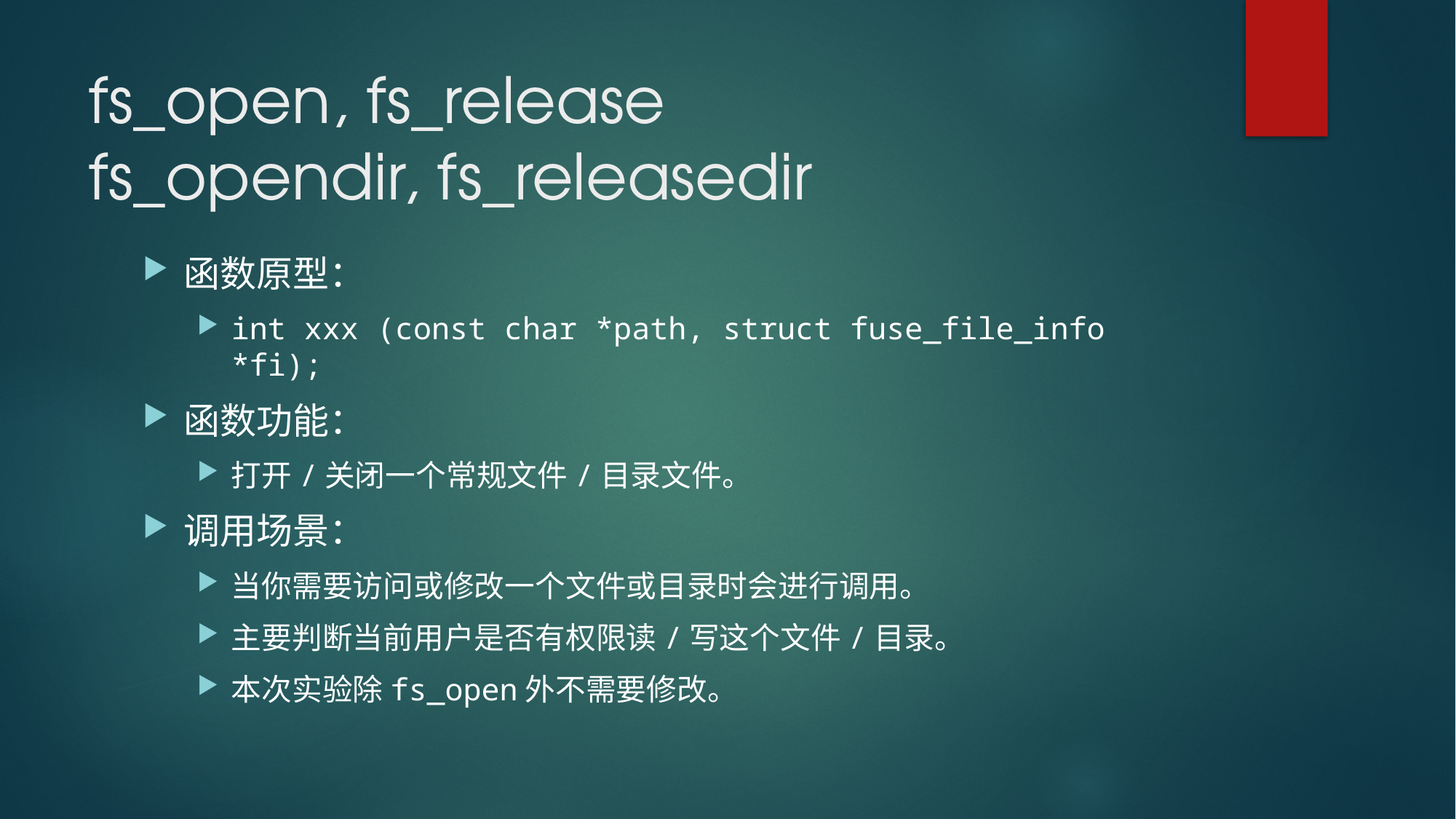

# fs_open, fs_release fs_opendir, fs_releasedir
函数原型：
int xxx (const char *path, struct fuse_file_info *fi);
函数功能：
打开/关闭一个常规文件/目录文件。
调用场景：
当你需要访问或修改一个文件或目录时会进行调用。
主要判断当前用户是否有权限读/写这个文件/目录。
本次实验除fs_open外不需要修改。